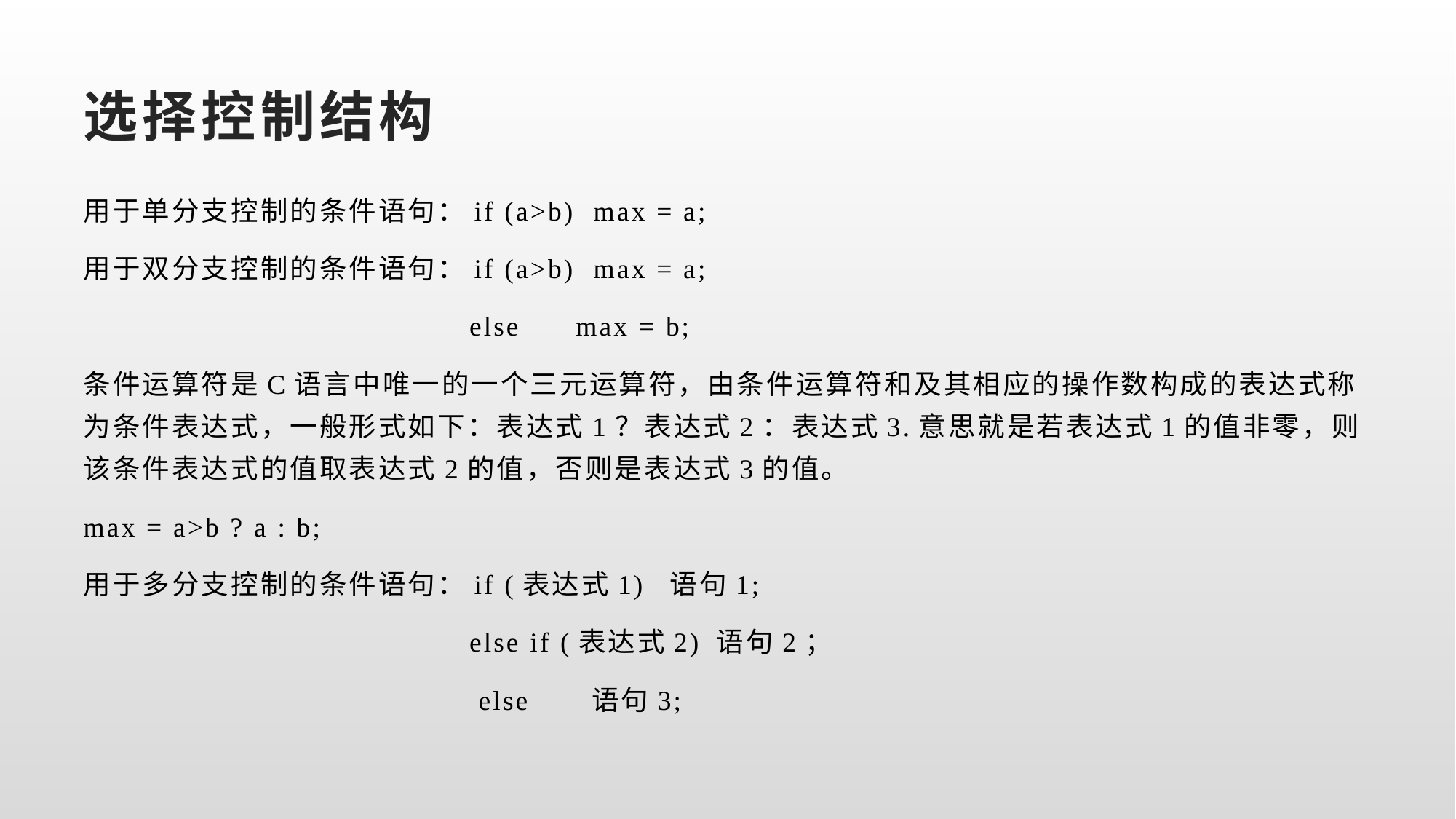

# 选择控制结构
用于单分支控制的条件语句：if (a>b)  max = a;
用于双分支控制的条件语句：if (a>b)  max = a;
                                          else      max = b;
条件运算符是C语言中唯一的一个三元运算符，由条件运算符和及其相应的操作数构成的表达式称为条件表达式，一般形式如下：表达式1？表达式2：表达式3.意思就是若表达式1的值非零，则该条件表达式的值取表达式2的值，否则是表达式3的值。
max = a>b ? a : b;
用于多分支控制的条件语句：if (表达式1)  语句1;
                                          else if (表达式2) 语句2；
                                           else      语句3;